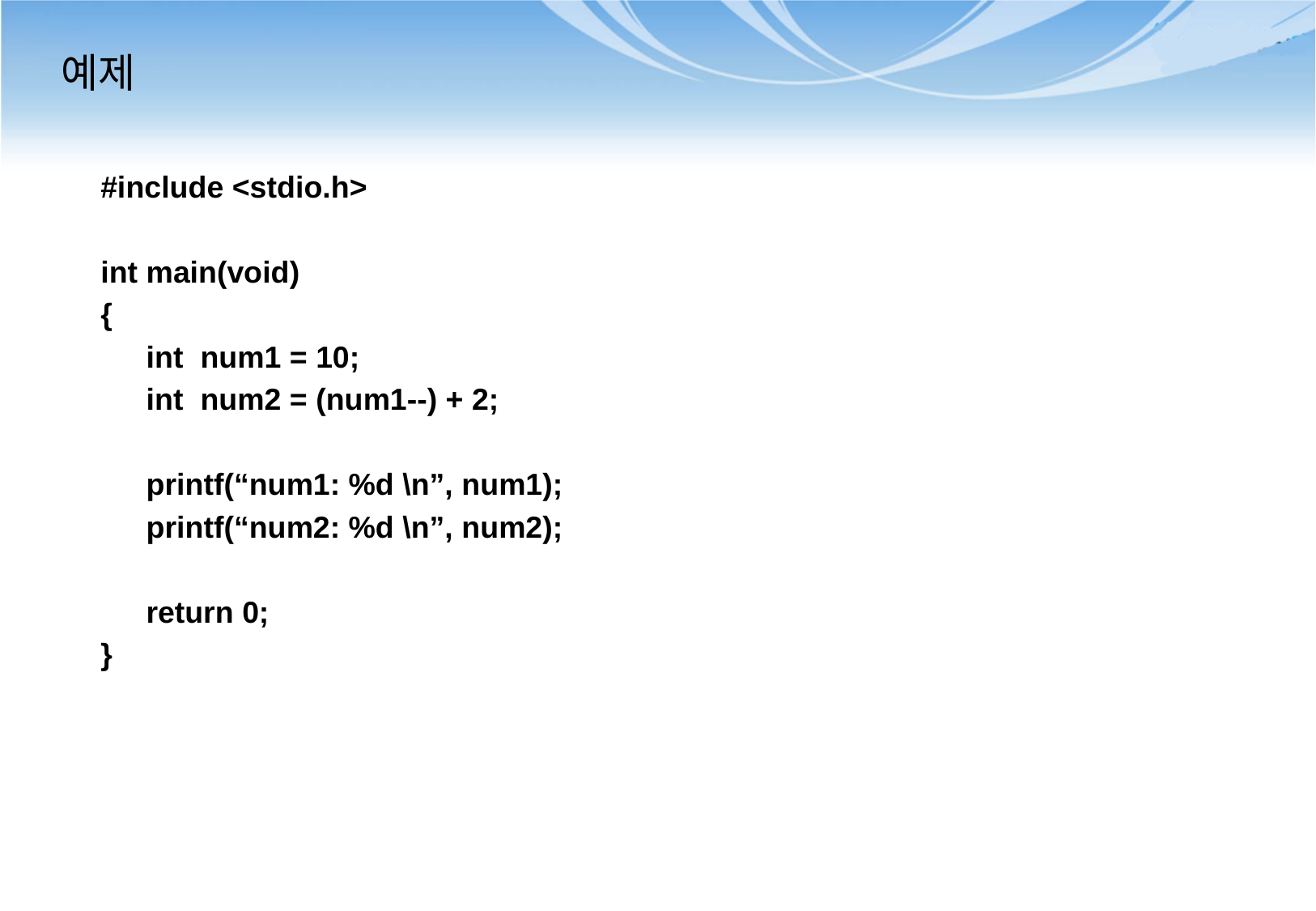

# 예제
#include <stdio.h>

int main(void)
{
	int  num1 = 10;
	int  num2 = (num1--) + 2;

	printf(“num1: %d \n”, num1);
	printf(“num2: %d \n”, num2);

	return 0;
}